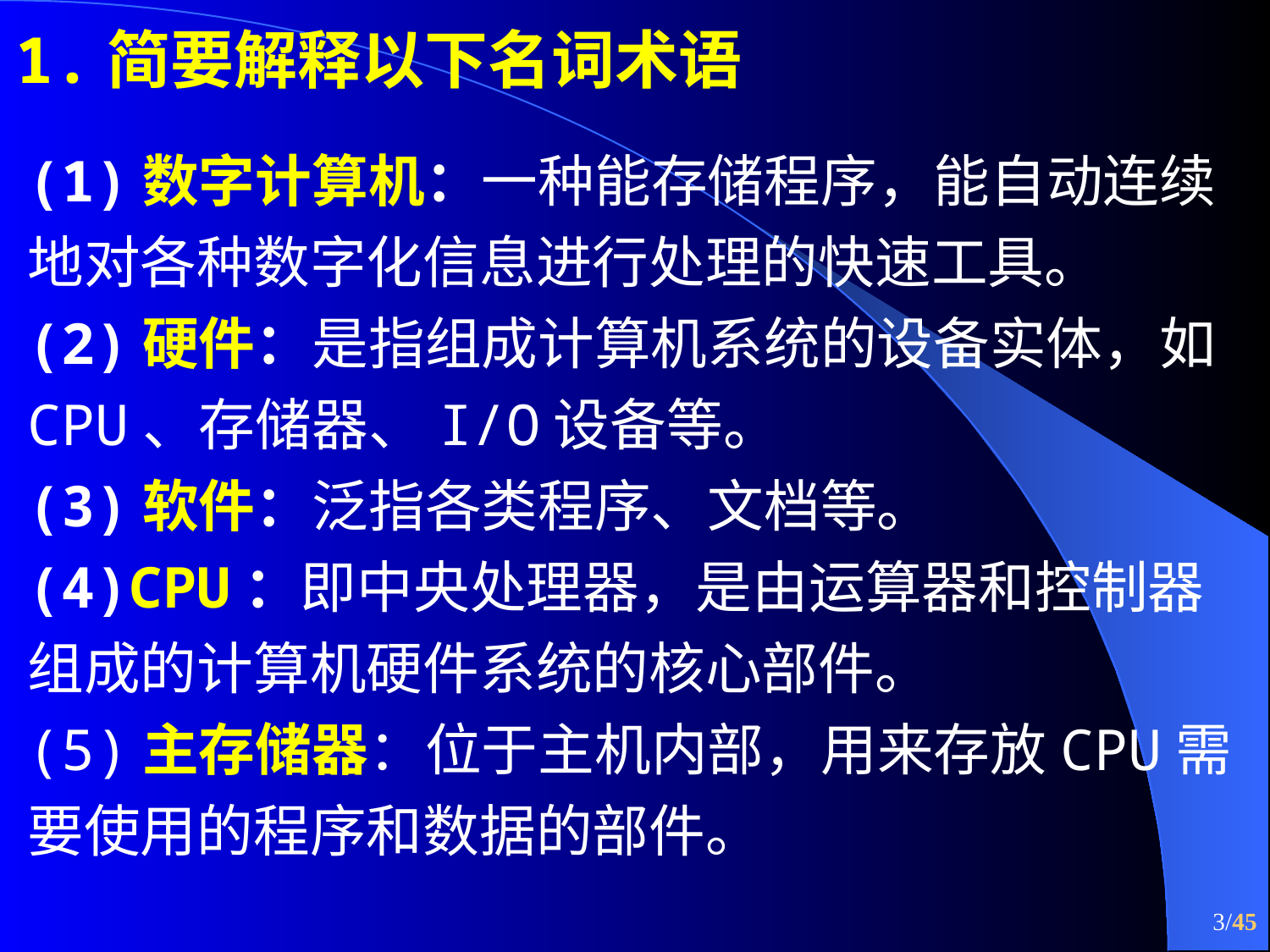

# 1.简要解释以下名词术语
(1)数字计算机：一种能存储程序，能自动连续地对各种数字化信息进行处理的快速工具。
(2)硬件：是指组成计算机系统的设备实体，如CPU、存储器、I/O设备等。
(3)软件：泛指各类程序、文档等。
(4)CPU：即中央处理器，是由运算器和控制器组成的计算机硬件系统的核心部件。
(5)主存储器：位于主机内部，用来存放CPU需要使用的程序和数据的部件。
3/45